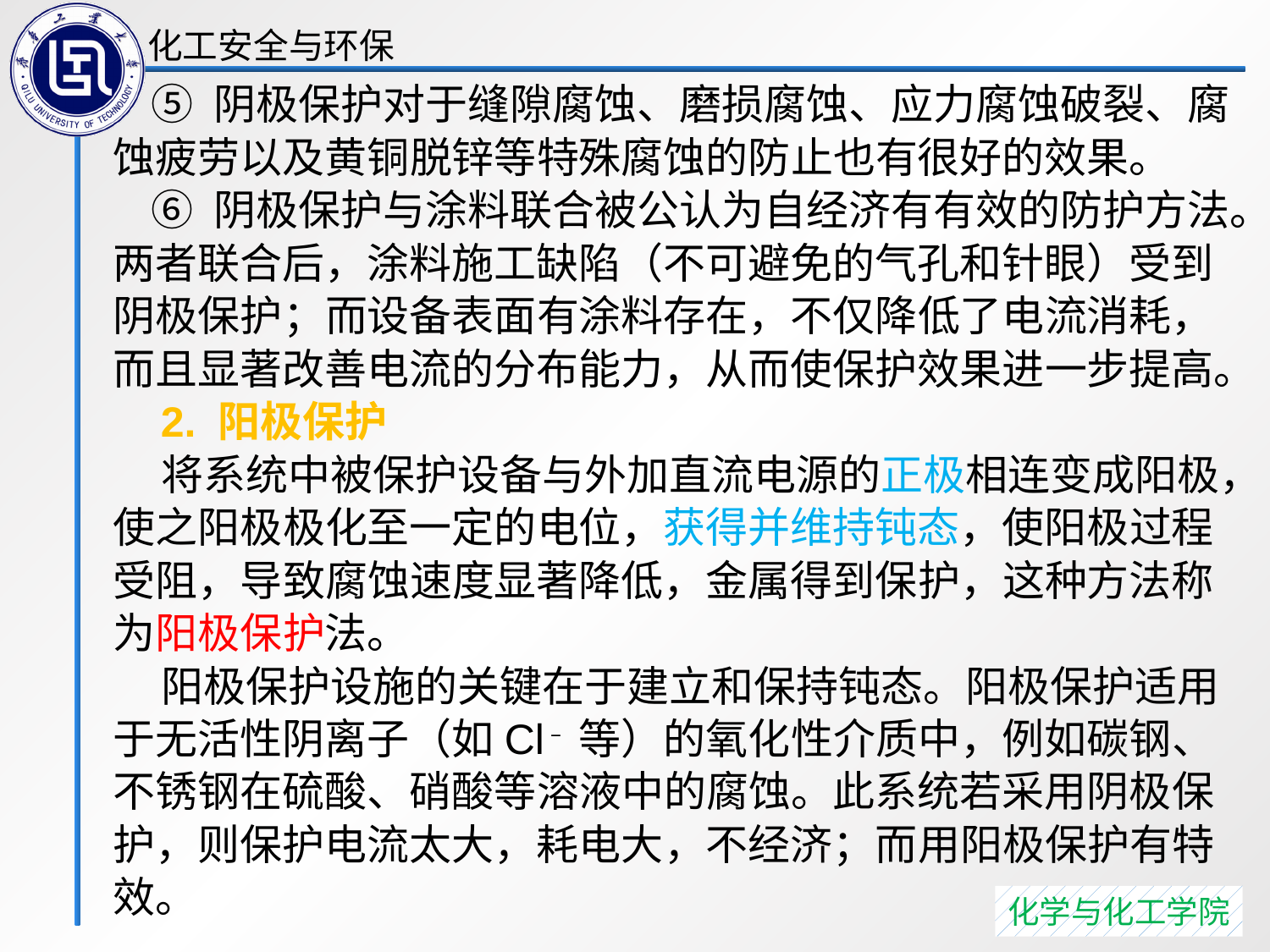

⑤ 阴极保护对于缝隙腐蚀、磨损腐蚀、应力腐蚀破裂、腐蚀疲劳以及黄铜脱锌等特殊腐蚀的防止也有很好的效果。
    ⑥ 阴极保护与涂料联合被公认为自经济有有效的防护方法。两者联合后，涂料施工缺陷（不可避免的气孔和针眼）受到阴极保护；而设备表面有涂料存在，不仅降低了电流消耗，而且显著改善电流的分布能力，从而使保护效果进一步提高。
    2. 阳极保护
    将系统中被保护设备与外加直流电源的正极相连变成阳极，使之阳极极化至一定的电位，获得并维持钝态，使阳极过程受阻，导致腐蚀速度显著降低，金属得到保护，这种方法称为阳极保护法。
    阳极保护设施的关键在于建立和保持钝态。阳极保护适用于无活性阴离子（如Cl﹣等）的氧化性介质中，例如碳钢、不锈钢在硫酸、硝酸等溶液中的腐蚀。此系统若采用阴极保护，则保护电流太大，耗电大，不经济；而用阳极保护有特效。